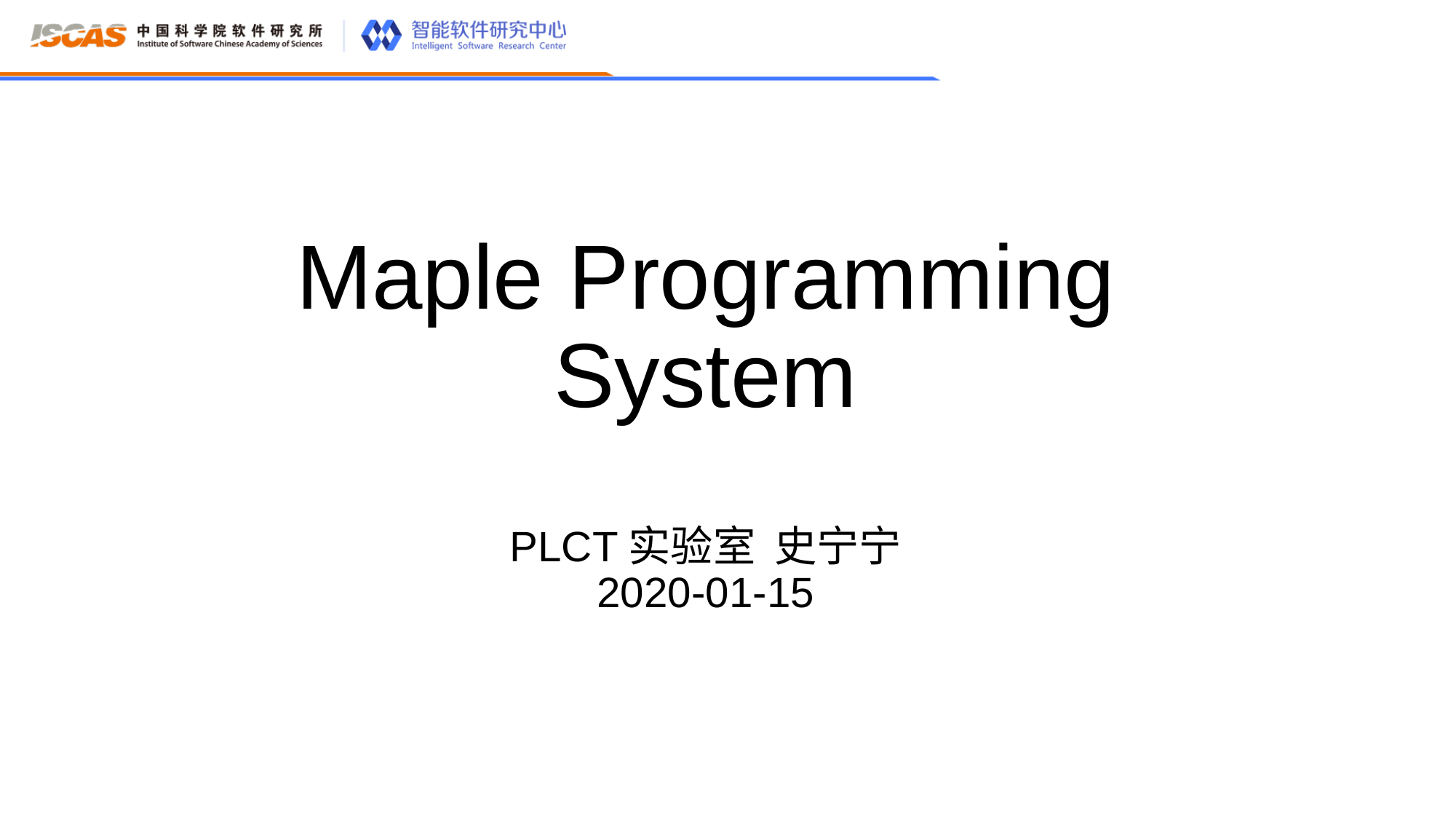

# Maple Programming System PLCT实验室  史宁宁 2020-01-15